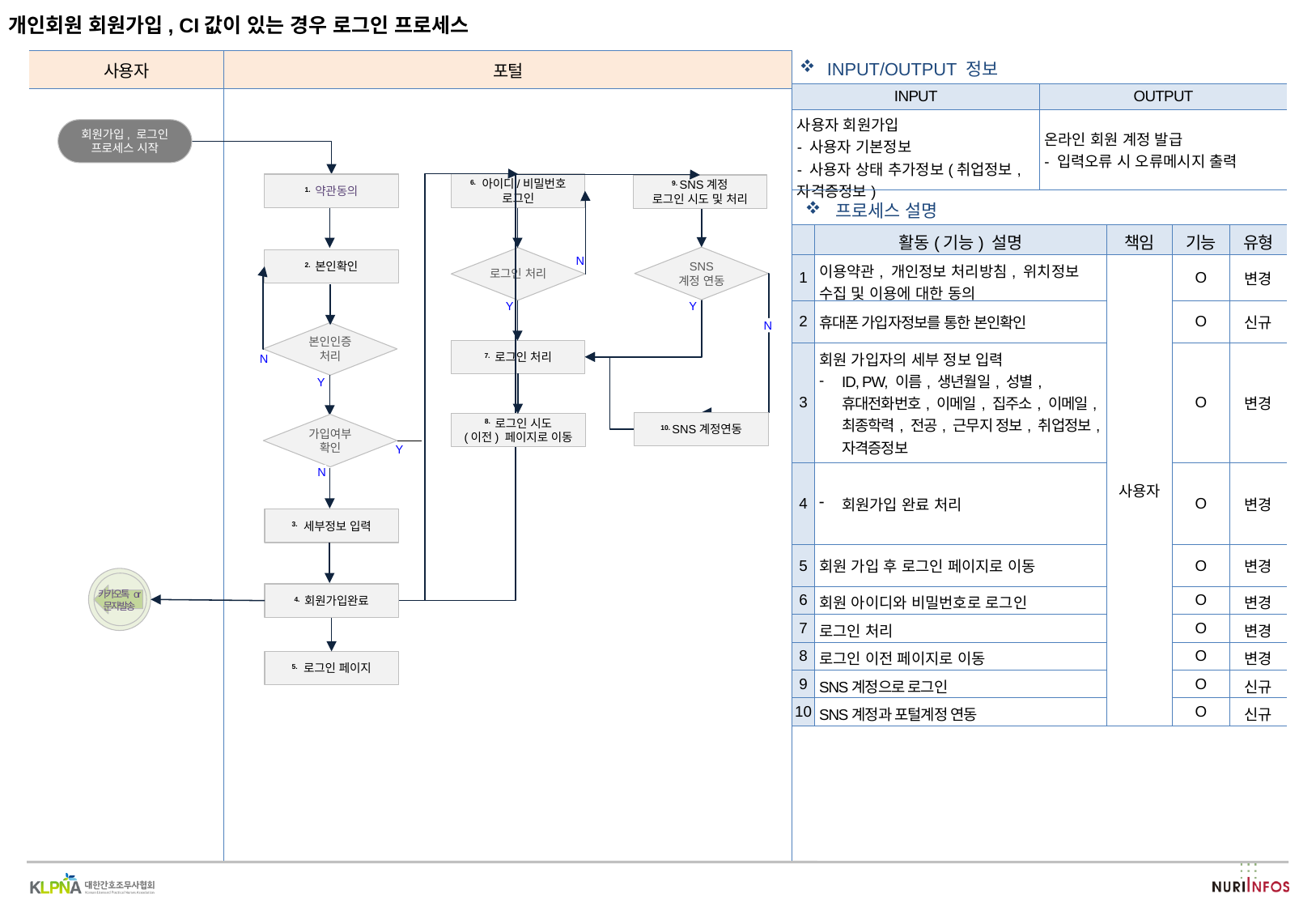

개인회원 회원가입, CI값이 있는 경우 로그인 프로세스
| 사용자 | 포털 |
| --- | --- |
|  |  |
 INPUT/OUTPUT 정보
| INPUT | OUTPUT |
| --- | --- |
| 사용자 회원가입 - 사용자 기본정보 - 사용자 상태 추가정보(취업정보, 자격증정보) | 온라인 회원 계정 발급 - 입력오류 시 오류메시지 출력 |
회원가입, 로그인
프로세스 시작
6. 아이디/비밀번호
로그인
1. 약관동의
9. SNS계정
로그인 시도 및 처리

 프로세스 설명
|  | 활동(기능) 설명 | 책임 | 기능 | 유형 |
| --- | --- | --- | --- | --- |
| 1 | 이용약관, 개인정보 처리방침, 위치정보 수집 및 이용에 대한 동의 | 사용자 | O | 변경 |
| 2 | 휴대폰 가입자정보를 통한 본인확인 |  | O | 신규 |
| 3 | 회원 가입자의 세부 정보 입력 ID, PW, 이름, 생년월일, 성별, 휴대전화번호, 이메일, 집주소, 이메일, 최종학력, 전공, 근무지 정보, 취업정보, 자격증정보 |  | O | 변경 |
| 4 | 회원가입 완료 처리 |  | O | 변경 |
| 5 | 회원 가입 후 로그인 페이지로 이동 |  | O | 변경 |
| 6 | 회원 아이디와 비밀번호로 로그인 |  | O | 변경 |
| 7 | 로그인 처리 |  | O | 변경 |
| 8 | 로그인 이전 페이지로 이동 |  | O | 변경 |
| 9 | SNS계정으로 로그인 |  | O | 신규 |
| 10 | SNS계정과 포털계정 연동 |  | O | 신규 |
SNS
계정 연동
로그인 처리
2. 본인확인
N
Y
Y
N
본인인증
처리
7. 로그인 처리
N
Y
10. SNS계정연동
8. 로그인 시도
(이전) 페이지로 이동
가입여부
확인
Y
N
3. 세부정보 입력

카카오톡 or
문자발송
4. 회원가입완료
5. 로그인 페이지
만 14세 이하는 회원가입을 할 수 없습니다. (필수)